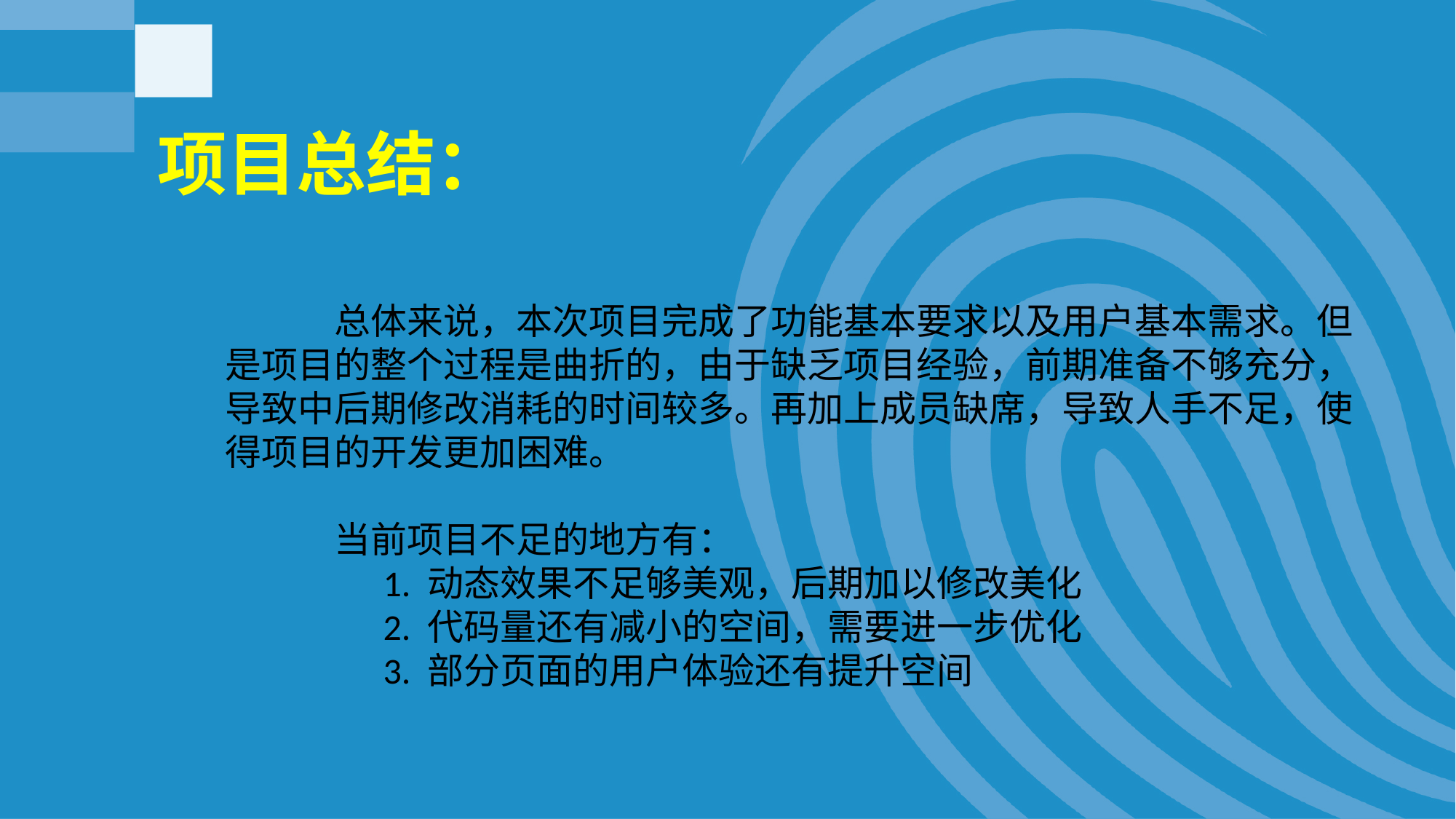

项目总结：

	总体来说，本次项目完成了功能基本要求以及用户基本需求。但是项目的整个过程是曲折的，由于缺乏项目经验，前期准备不够充分，导致中后期修改消耗的时间较多。再加上成员缺席，导致人手不足，使得项目的开发更加困难。

	当前项目不足的地方有：
	      1. 动态效果不足够美观，后期加以修改美化
	      2. 代码量还有减小的空间，需要进一步优化
	      3. 部分页面的用户体验还有提升空间